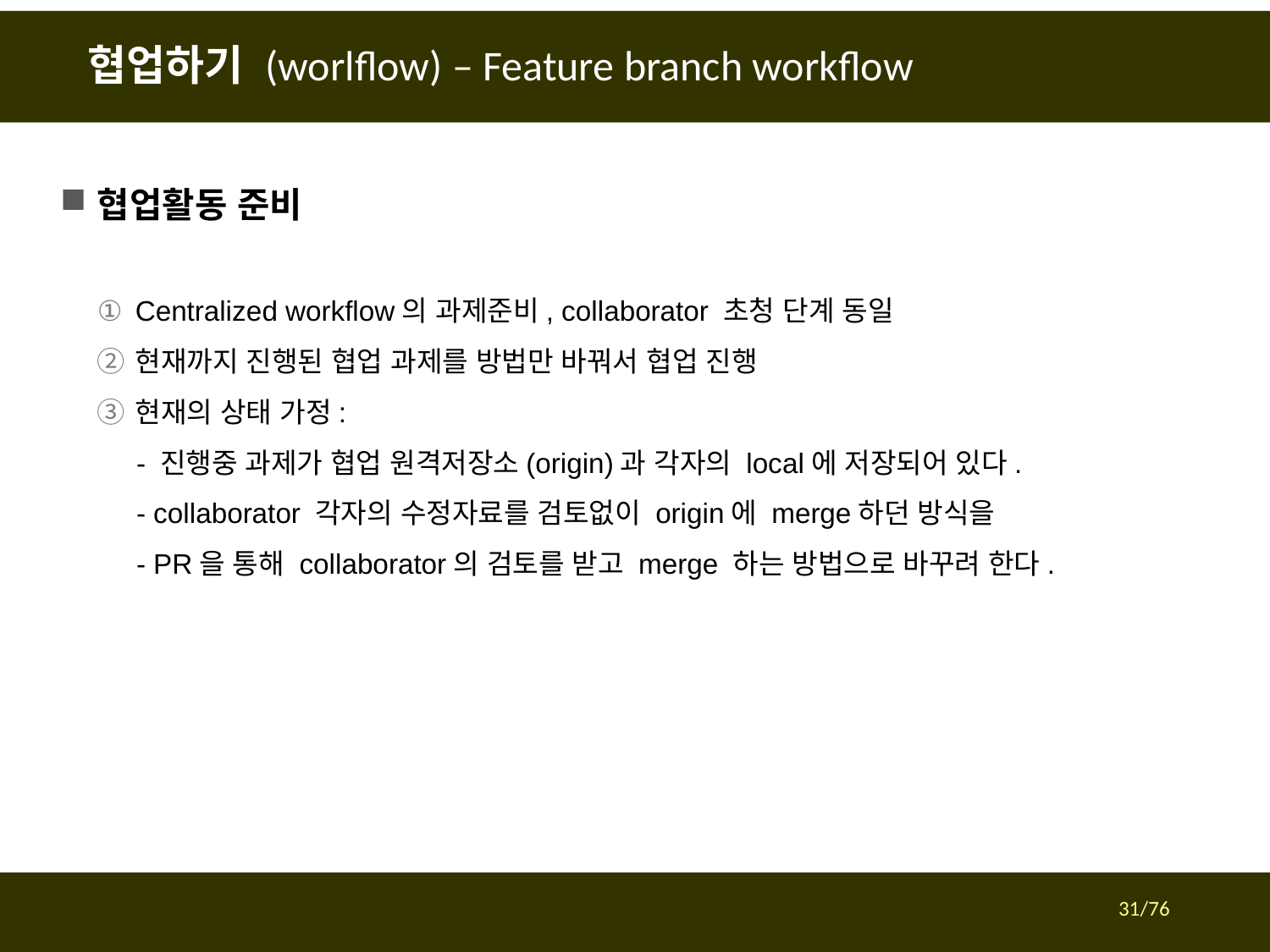

# 협업하기 (worlflow) – Feature branch workflow
협업활동 준비

Centralized workflow의 과제준비, collaborator 초청 단계 동일
현재까지 진행된 협업 과제를 방법만 바꿔서 협업 진행
현재의 상태 가정:
     - 진행중 과제가 협업 원격저장소(origin)과 각자의 local에 저장되어 있다.
     - collaborator 각자의 수정자료를 검토없이 origin에 merge하던 방식을
     - PR을 통해 collaborator의 검토를 받고 merge 하는 방법으로 바꾸려 한다.
31/76